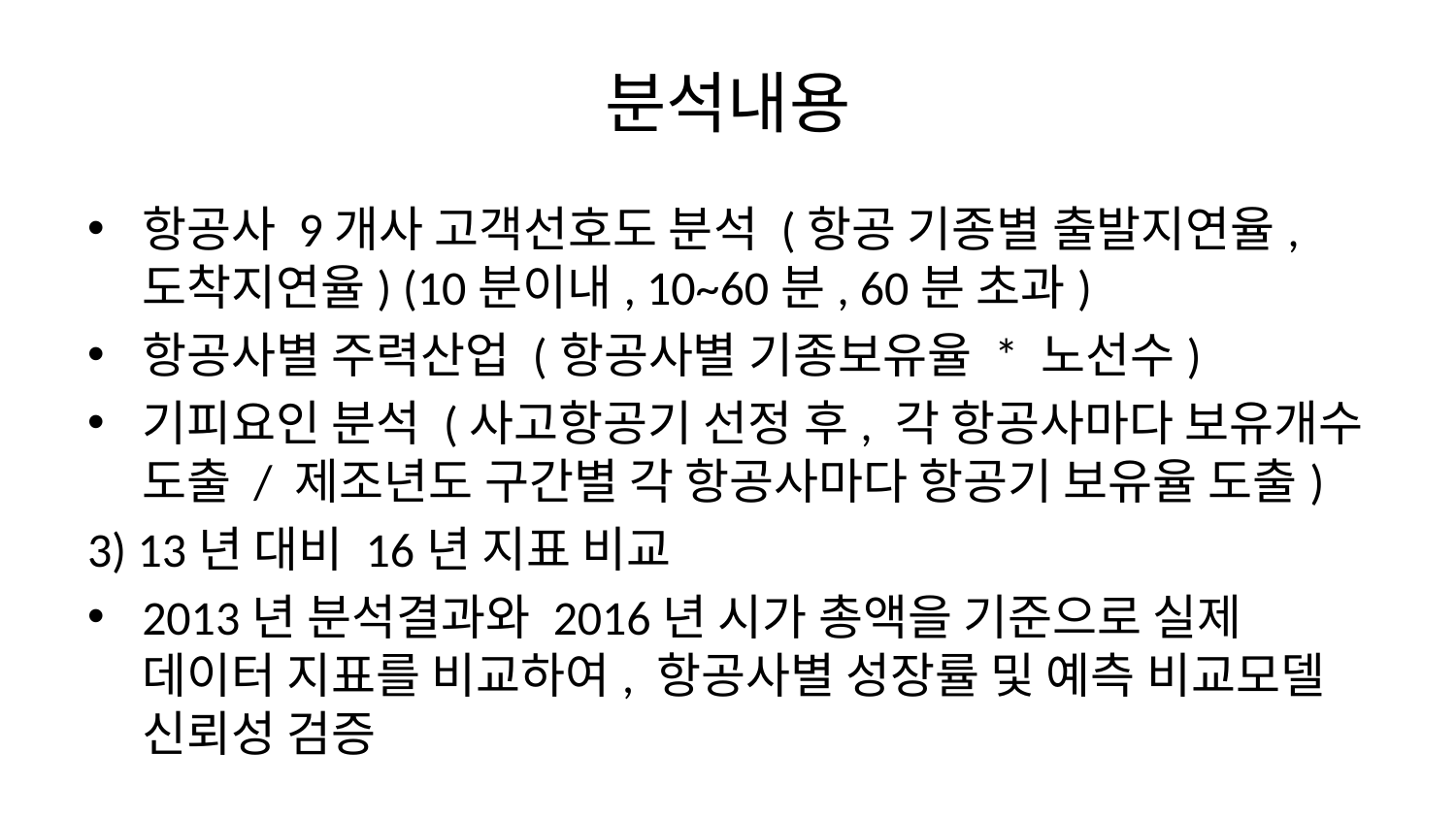

# 분석내용
항공사 9개사 고객선호도 분석 (항공 기종별 출발지연율, 도착지연율) (10분이내, 10~60분, 60분 초과)
항공사별 주력산업 (항공사별 기종보유율 * 노선수)
기피요인 분석 (사고항공기 선정 후, 각 항공사마다 보유개수 도출 / 제조년도 구간별 각 항공사마다 항공기 보유율 도출)
3) 13년 대비 16년 지표 비교
2013년 분석결과와 2016년 시가 총액을 기준으로 실제 데이터 지표를 비교하여, 항공사별 성장률 및 예측 비교모델 신뢰성 검증